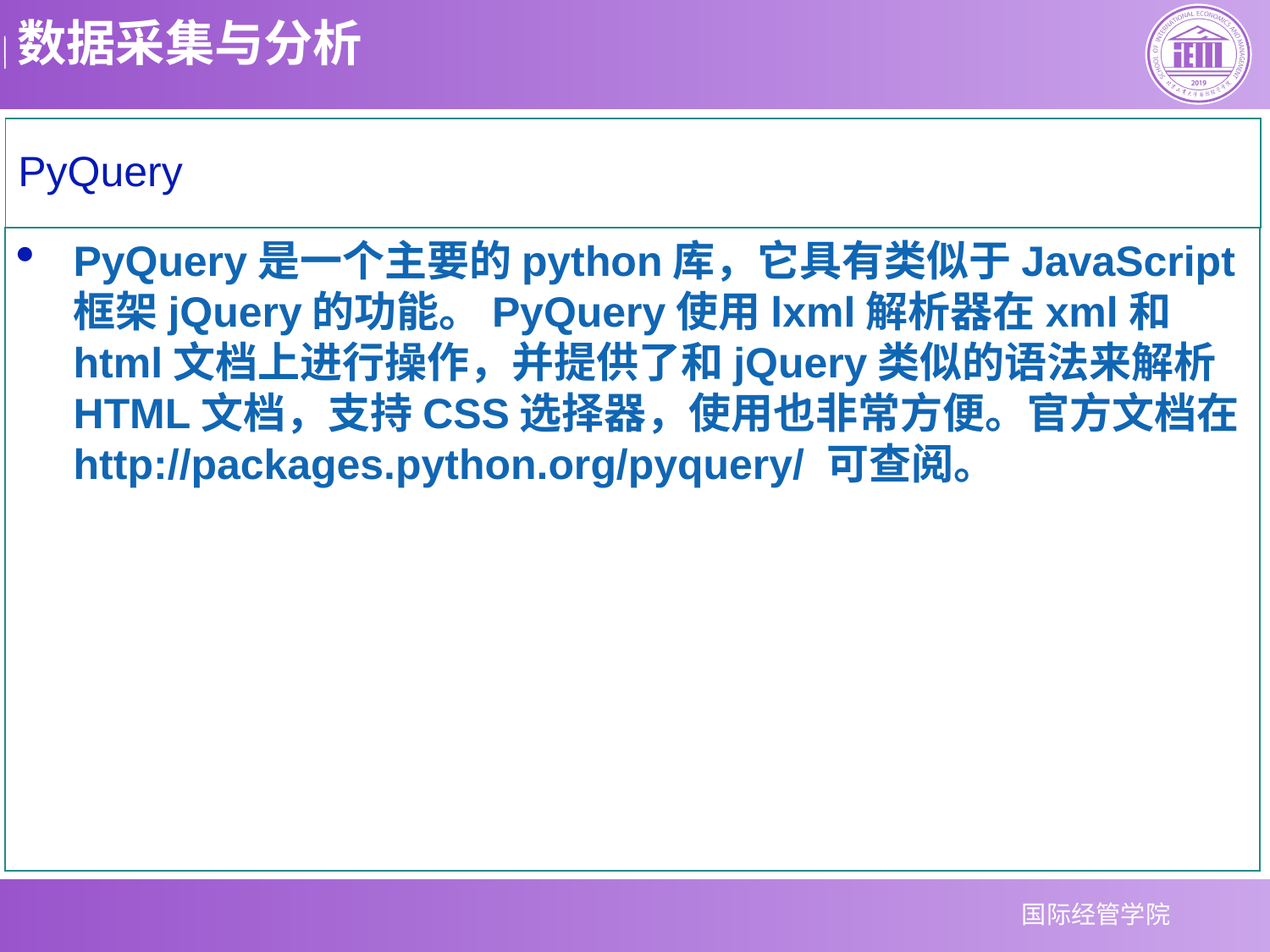

# PyQuery
PyQuery是一个主要的python库，它具有类似于JavaScript框架jQuery的功能。PyQuery使用lxml解析器在xml和html文档上进行操作，并提供了和jQuery类似的语法来解析HTML文档，支持CSS选择器，使用也非常方便。官方文档在 http://packages.python.org/pyquery/ 可查阅。